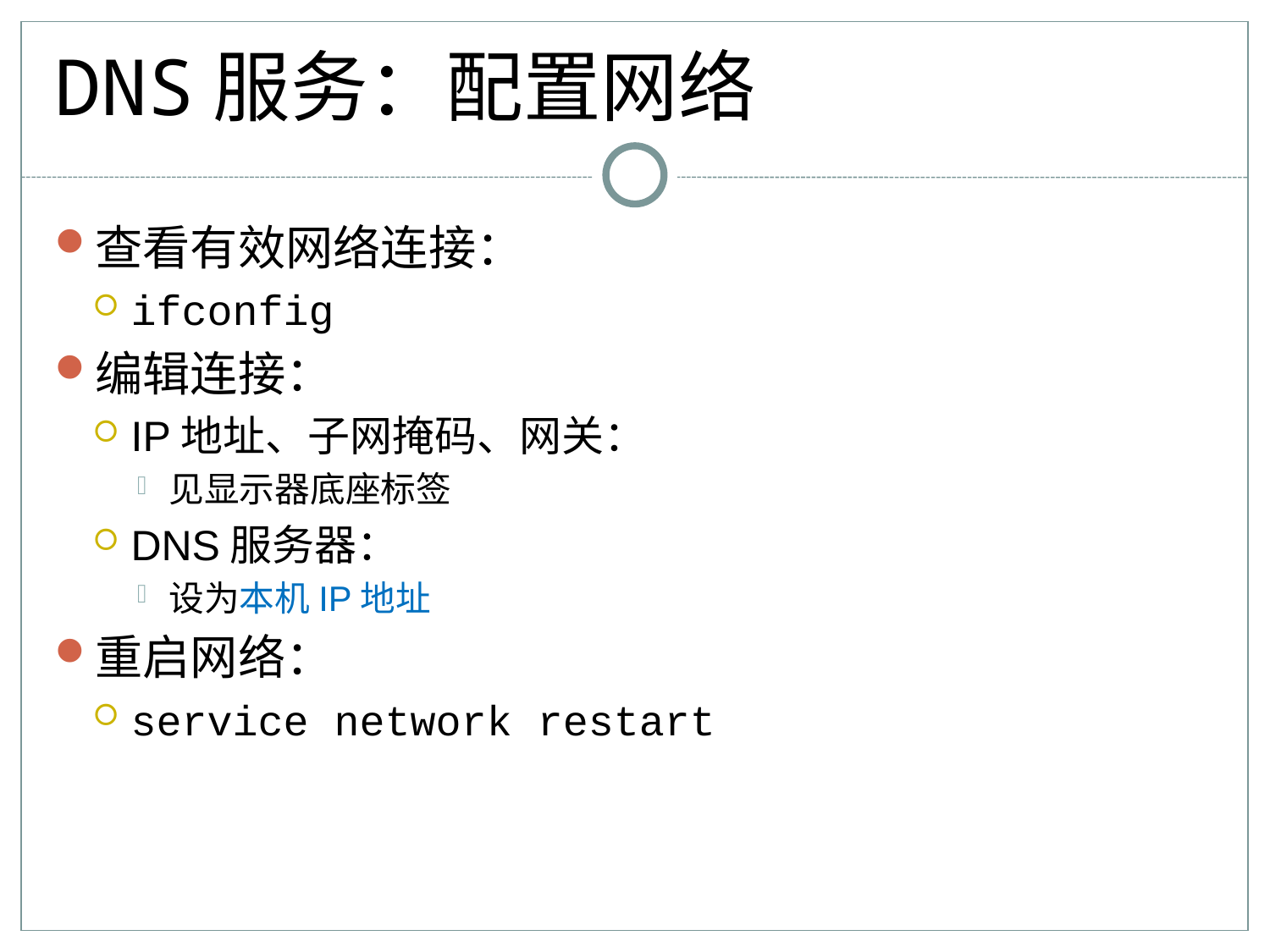

# DNS服务：配置网络
查看有效网络连接：
ifconfig
编辑连接：
IP地址、子网掩码、网关：
见显示器底座标签
DNS服务器：
设为本机IP地址
重启网络：
service network restart